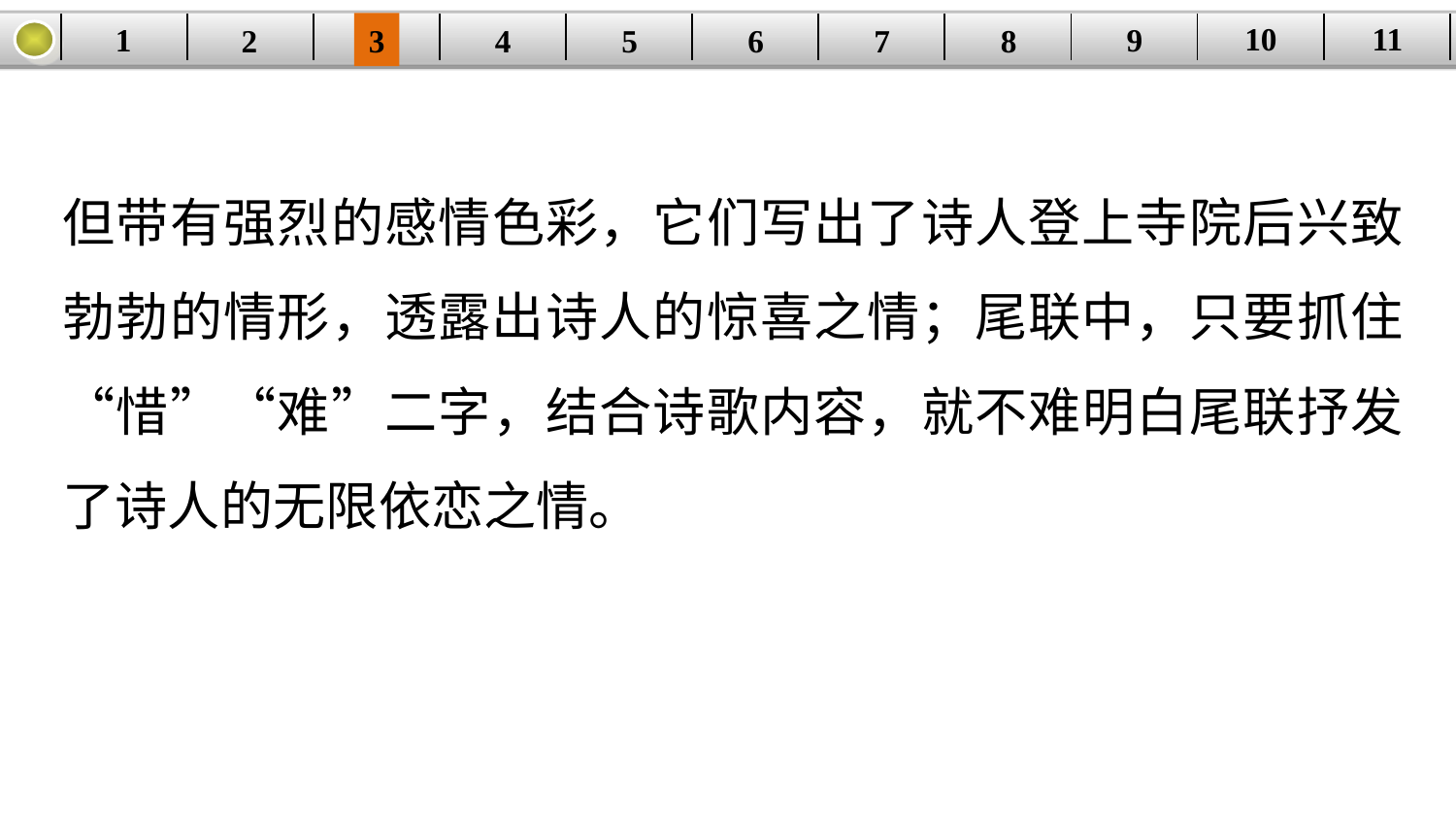

10

11
9
1
3
4
5
6
8
2
|  |  |  |  |  |  |  |  |  |  |  |
| --- | --- | --- | --- | --- | --- | --- | --- | --- | --- | --- |
7

但带有强烈的感情色彩，它们写出了诗人登上寺院后兴致勃勃的情形，透露出诗人的惊喜之情；尾联中，只要抓住“惜”“难”二字，结合诗歌内容，就不难明白尾联抒发了诗人的无限依恋之情。